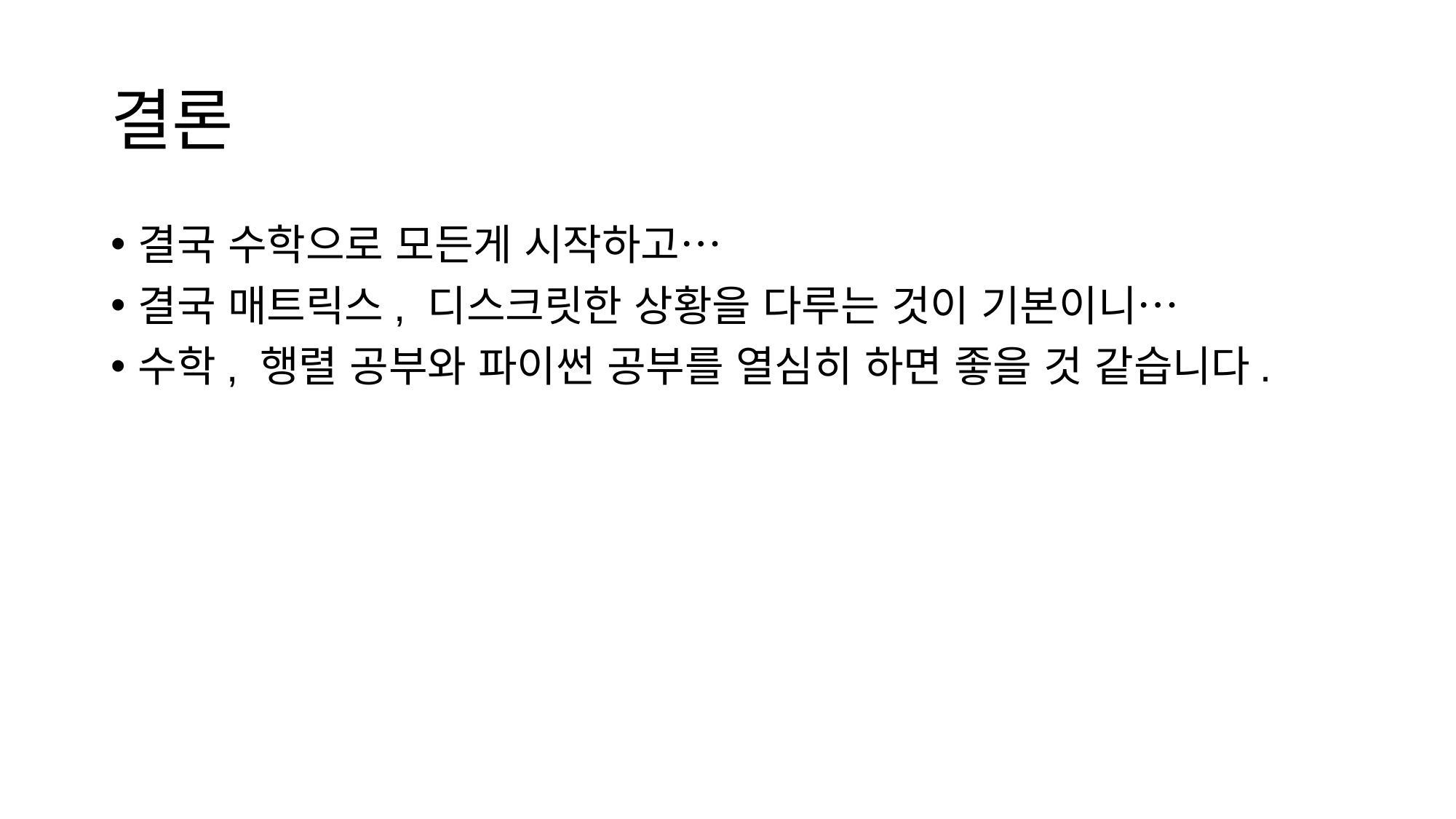

# 결론
결국 수학으로 모든게 시작하고…
결국 매트릭스, 디스크릿한 상황을 다루는 것이 기본이니…
수학, 행렬 공부와 파이썬 공부를 열심히 하면 좋을 것 같습니다.